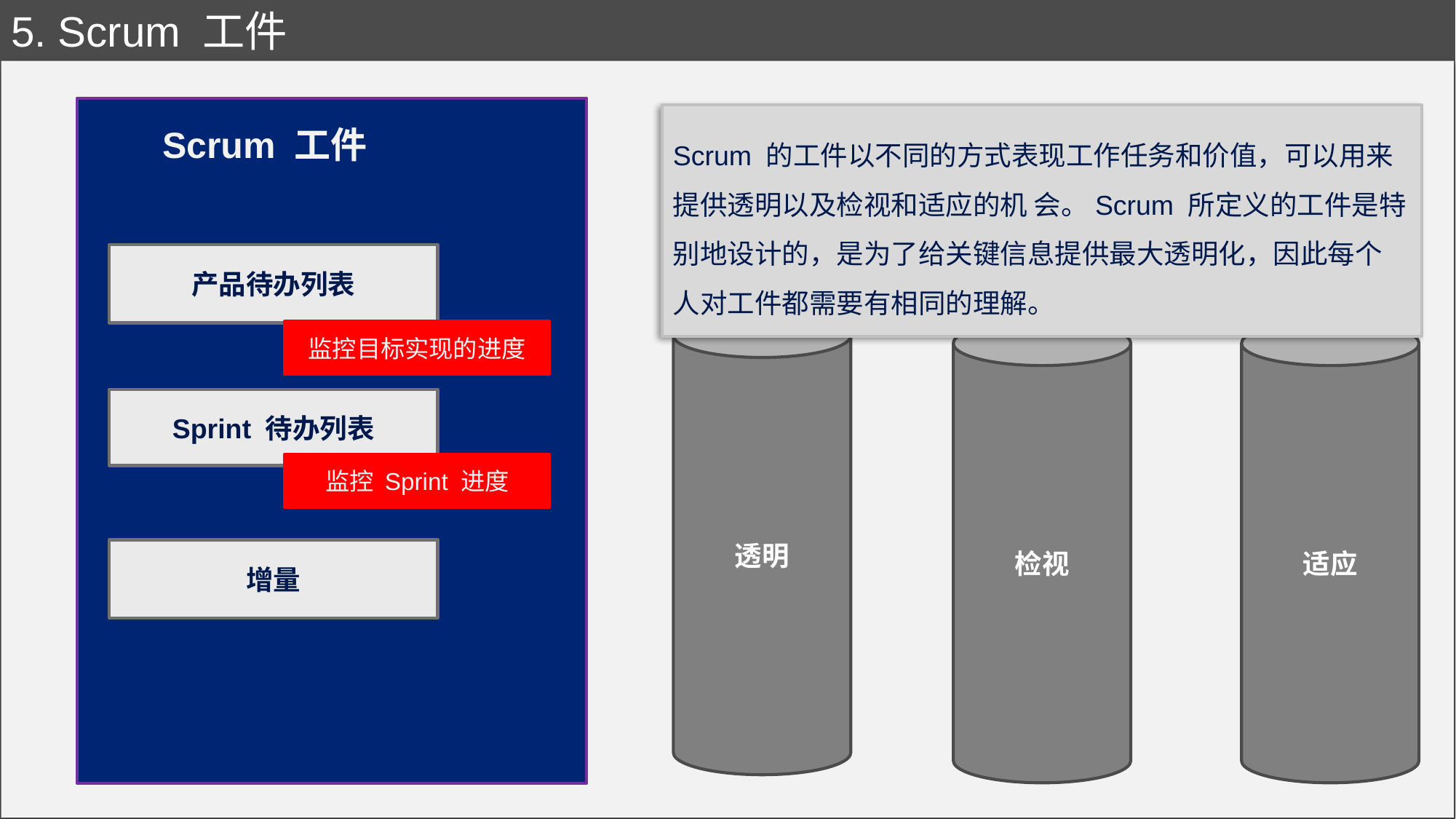

# 5. Scrum 工件

Scrum 的工件以不同的方式表现工作任务和价值，可以用来提供透明以及检视和适应的机 会。Scrum 所定义的工件是特别地设计的，是为了给关键信息提供最大透明化，因此每个 人对工件都需要有相同的理解。
Scrum 工件
产品待办列表
透明
监控目标实现的进度
检视
适应
Sprint 待办列表
监控 Sprint 进度
增量